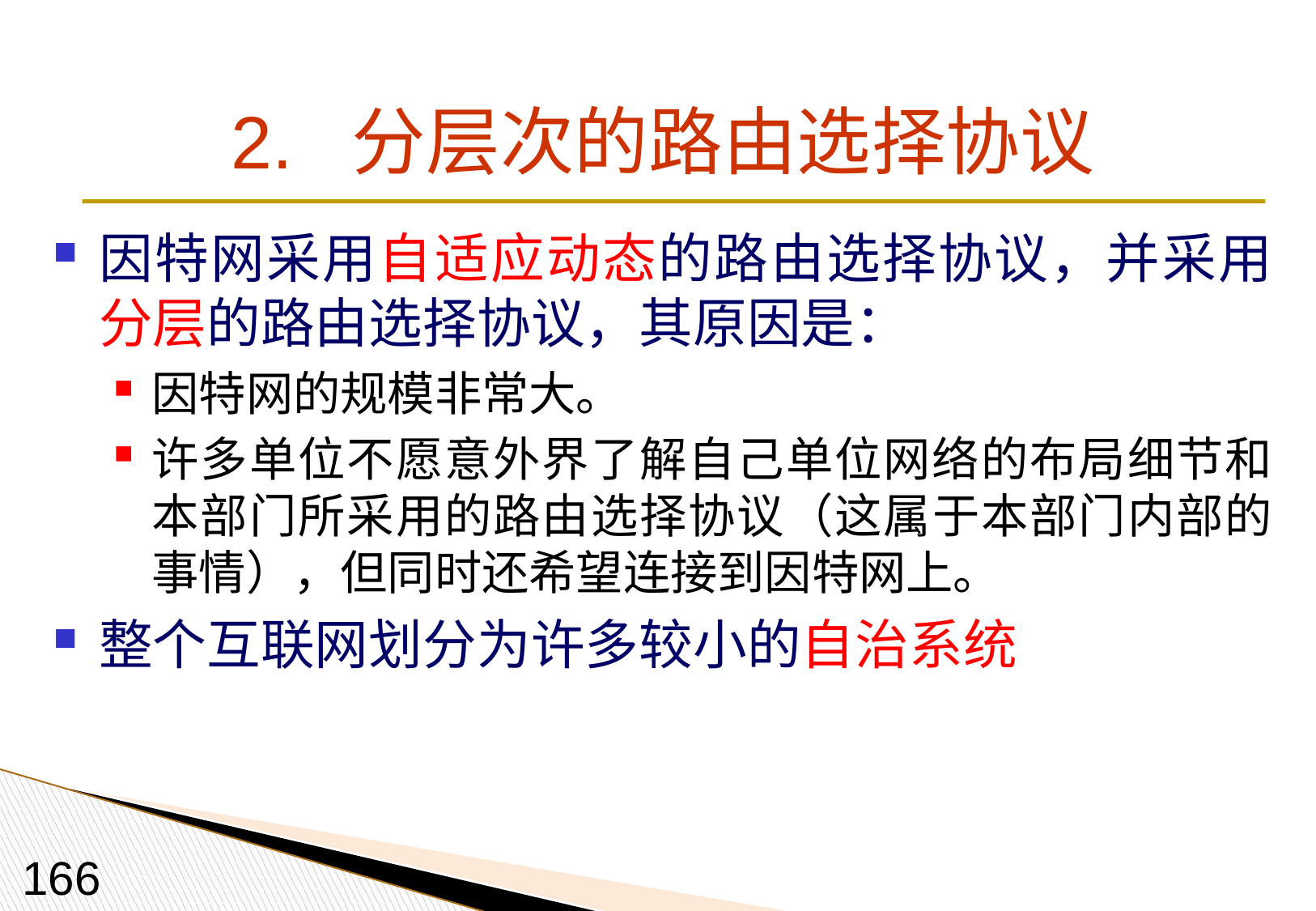

# 2.  分层次的路由选择协议
因特网采用自适应动态的路由选择协议，并采用分层的路由选择协议，其原因是：
因特网的规模非常大。
许多单位不愿意外界了解自己单位网络的布局细节和本部门所采用的路由选择协议（这属于本部门内部的事情），但同时还希望连接到因特网上。
整个互联网划分为许多较小的自治系统
166